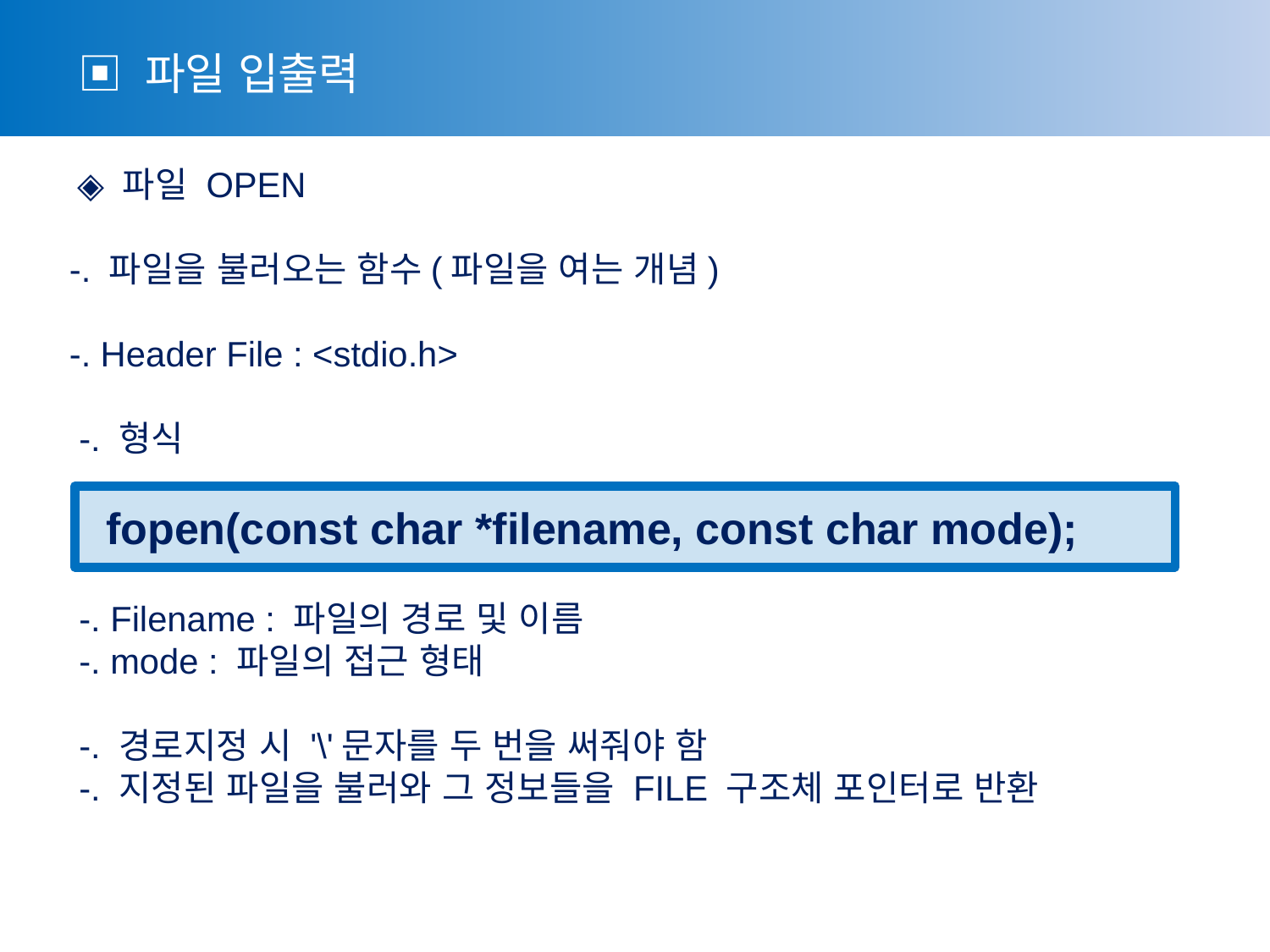

▣ 파일 입출력
 ◈ 파일 OPEN

-. 파일을 불러오는 함수(파일을 여는 개념)

-. Header File : <stdio.h>

 -. 형식

   fopen(const char *filename, const char mode);

 -. Filename : 파일의 경로 및 이름
 -. mode : 파일의 접근 형태

 -. 경로지정 시 '\'문자를 두 번을 써줘야 함
 -. 지정된 파일을 불러와 그 정보들을 FILE 구조체 포인터로 반환